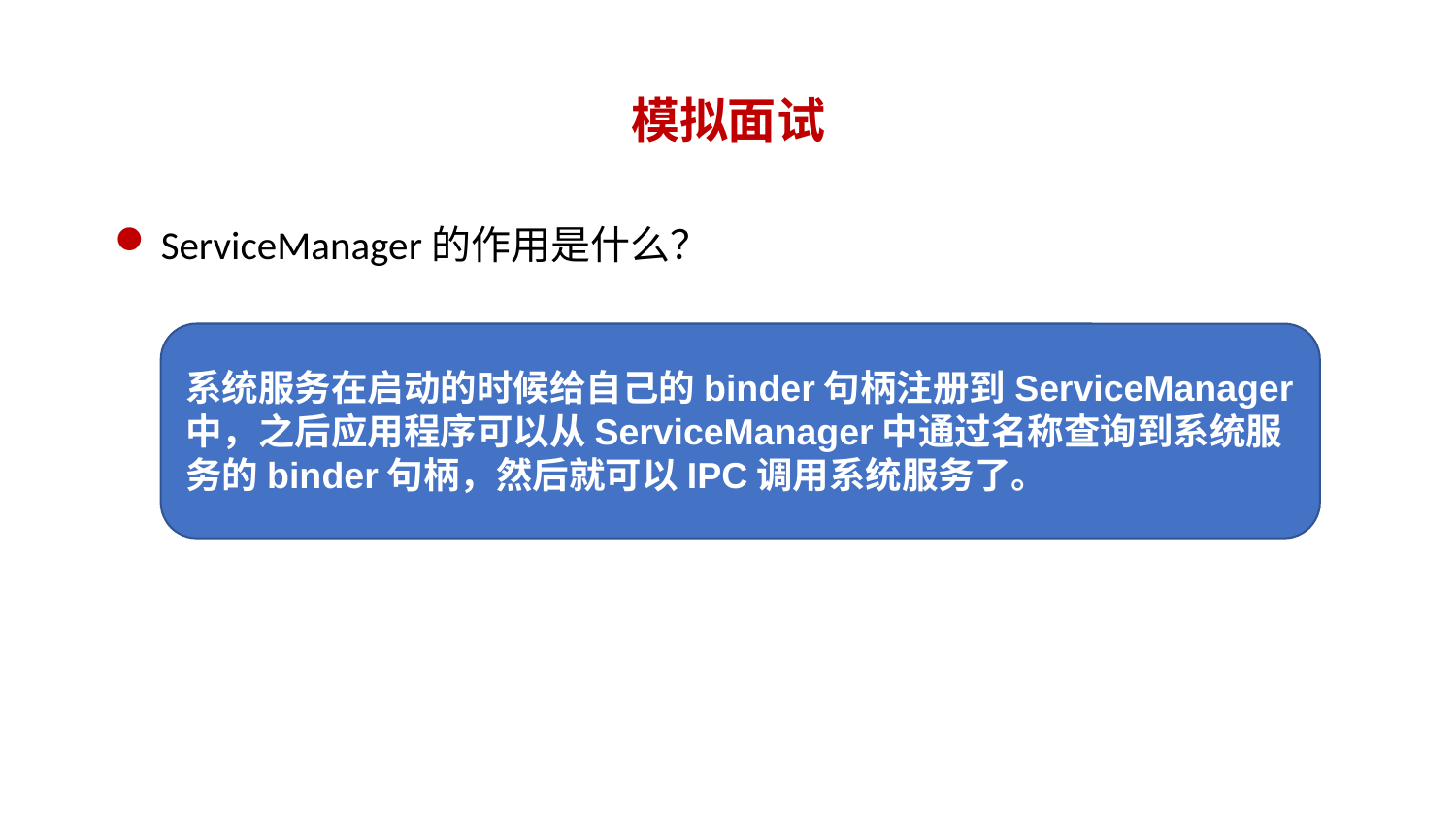

# 模拟面试
 ServiceManager的作用是什么？
系统服务在启动的时候给自己的binder句柄注册到ServiceManager中，之后应用程序可以从ServiceManager中通过名称查询到系统服务的binder句柄，然后就可以IPC调用系统服务了。